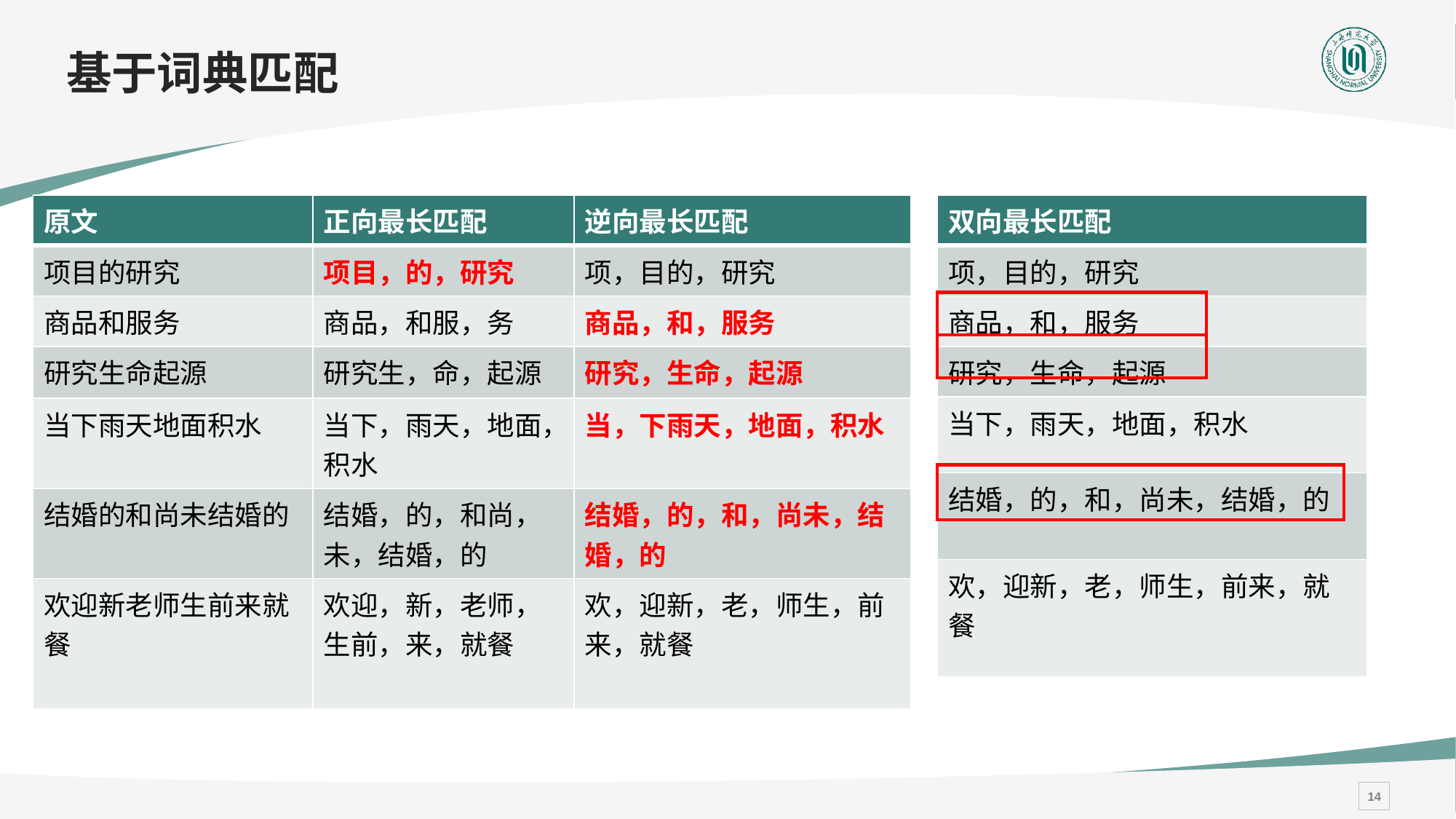

# 基于词典匹配
| 原文 | 正向最长匹配 | 逆向最长匹配 |
| --- | --- | --- |
| 项目的研究 | 项目，的，研究 | 项，目的，研究 |
| 商品和服务 | 商品，和服，务 | 商品，和，服务 |
| 研究生命起源 | 研究生，命，起源 | 研究，生命，起源 |
| 当下雨天地面积水 | 当下，雨天，地面，积水 | 当，下雨天，地面，积水 |
| 结婚的和尚未结婚的 | 结婚，的，和尚，未，结婚，的 | 结婚，的，和，尚未，结婚，的 |
| 欢迎新老师生前来就餐 | 欢迎，新，老师，生前，来，就餐 | 欢，迎新，老，师生，前来，就餐 |
| 双向最长匹配 |
| --- |
| 项，目的，研究 |
| 商品，和，服务 |
| 研究，生命，起源 |
| 当下，雨天，地面，积水 |
| 结婚，的，和，尚未，结婚，的 |
| 欢，迎新，老，师生，前来，就餐 |